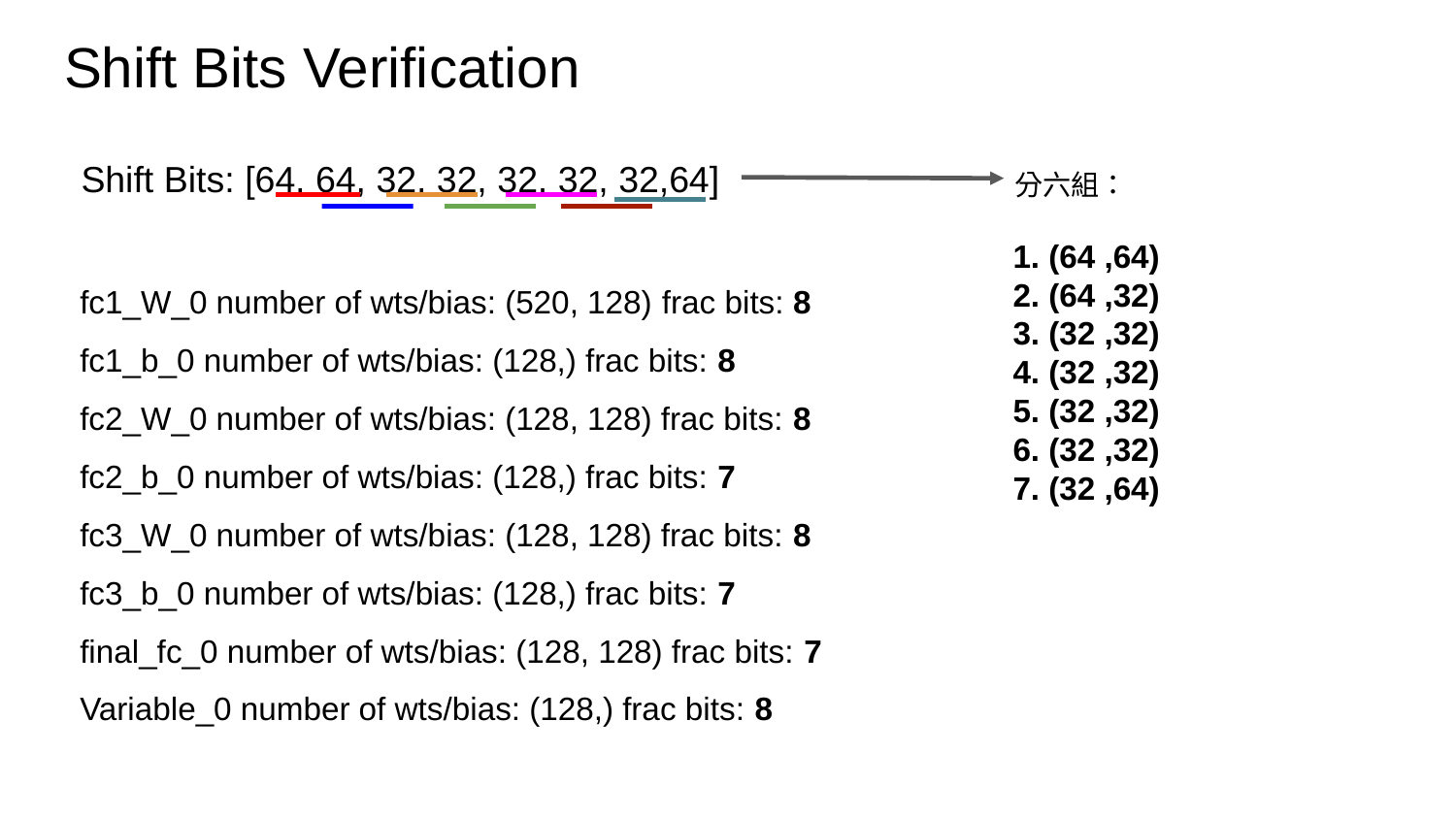

# Shift Bits Verification
Shift Bits: [64, 64, 32, 32, 32, 32, 32,64]
分六組：
1. (64 ,64)
2. (64 ,32)
3. (32 ,32)
4. (32 ,32)
5. (32 ,32)
6. (32 ,32)
7. (32 ,64)
fc1_W_0 number of wts/bias: (520, 128) frac bits: 8
fc1_b_0 number of wts/bias: (128,) frac bits: 8
fc2_W_0 number of wts/bias: (128, 128) frac bits: 8
fc2_b_0 number of wts/bias: (128,) frac bits: 7
fc3_W_0 number of wts/bias: (128, 128) frac bits: 8
fc3_b_0 number of wts/bias: (128,) frac bits: 7
final_fc_0 number of wts/bias: (128, 128) frac bits: 7
Variable_0 number of wts/bias: (128,) frac bits: 8